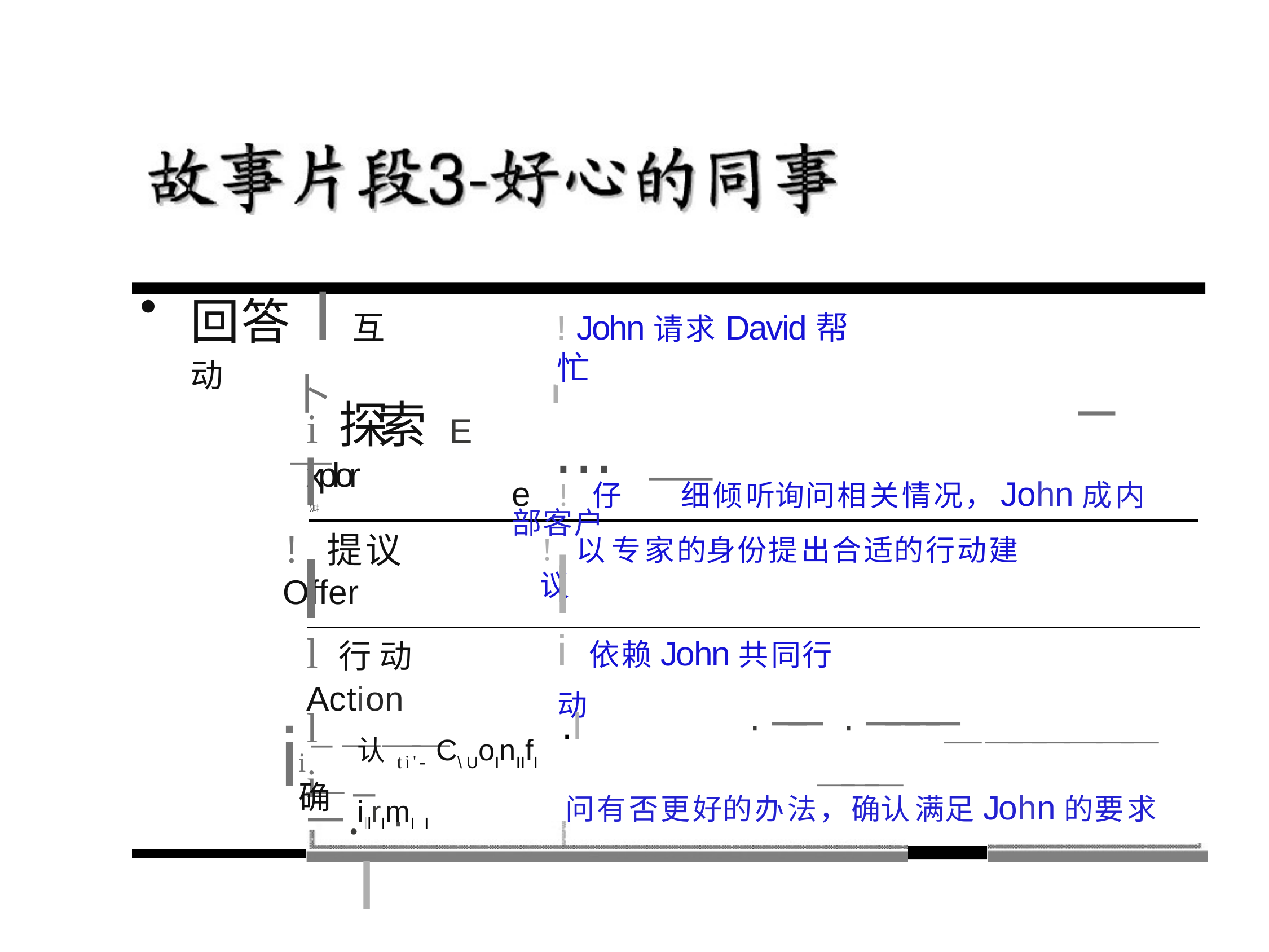

回答I互动

! John请求David帮忙
lI	_ … ＿
e	！ 仔	细倾听询问相关情况，John成内部客户
I
卜＿
i 探索 E xplor
I
茛

！ 提议 Offer
！ 以 专家的身份提出合适的行动建议
I
I
i 依赖John共同行动
l 行 动	Action

l_＿ ＿ ＿ ＿_ 一．·
i
.I	·一一 ·一一一一＿	＿＿＿ ＿ ＿＿ ＿＿＿
问有否更好的办法，确认满足John的要求
认ti'- C\UoInIIfI illrImI  I	I
i	确
i